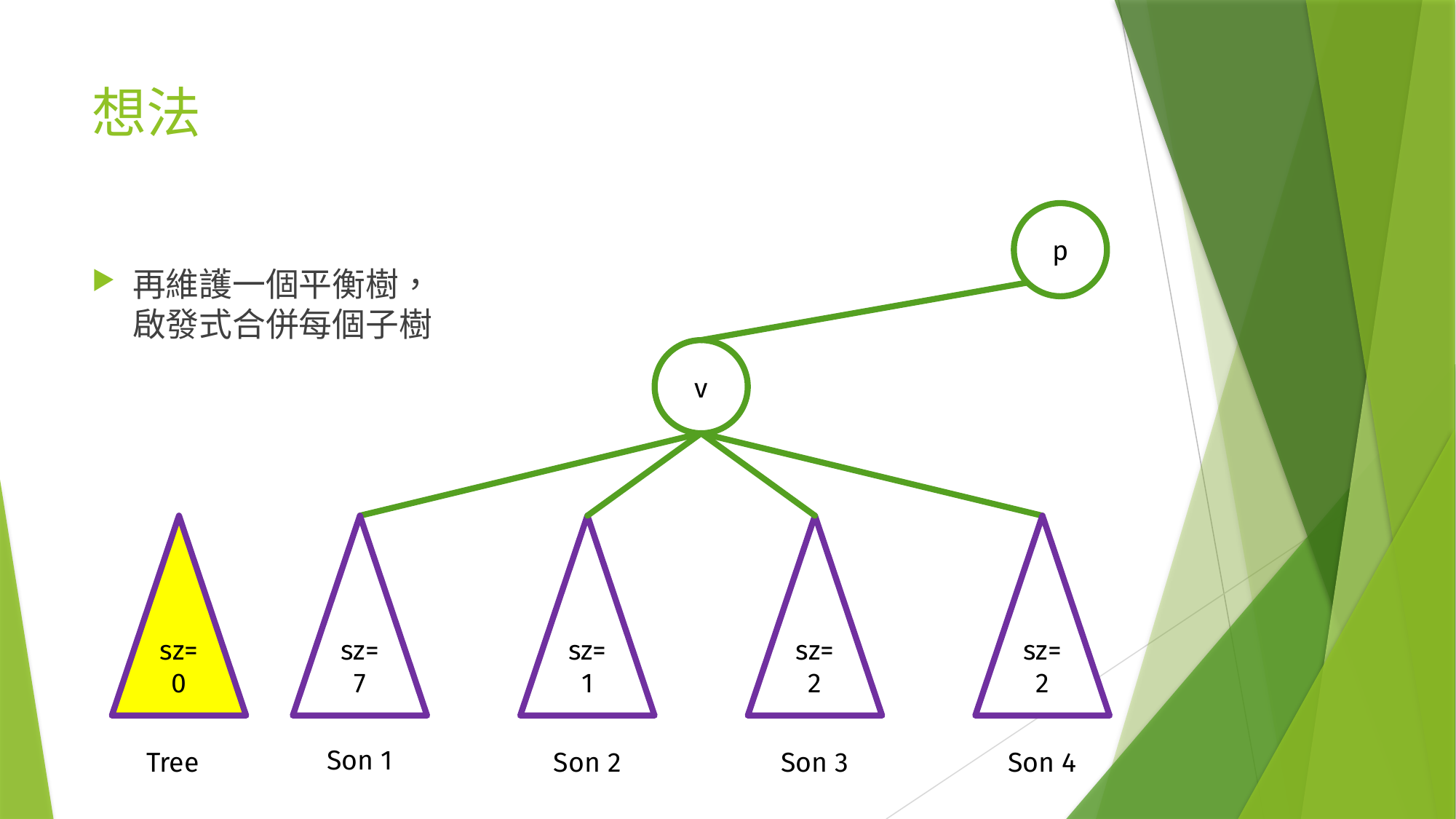

# 想法
p
再維護一個平衡樹，
啟發式合併每個子樹
v
sz=
0
sz=
7
sz=
1
sz=
2
sz=
2
Son 1
Tree
Son 2
Son 4
Son 3